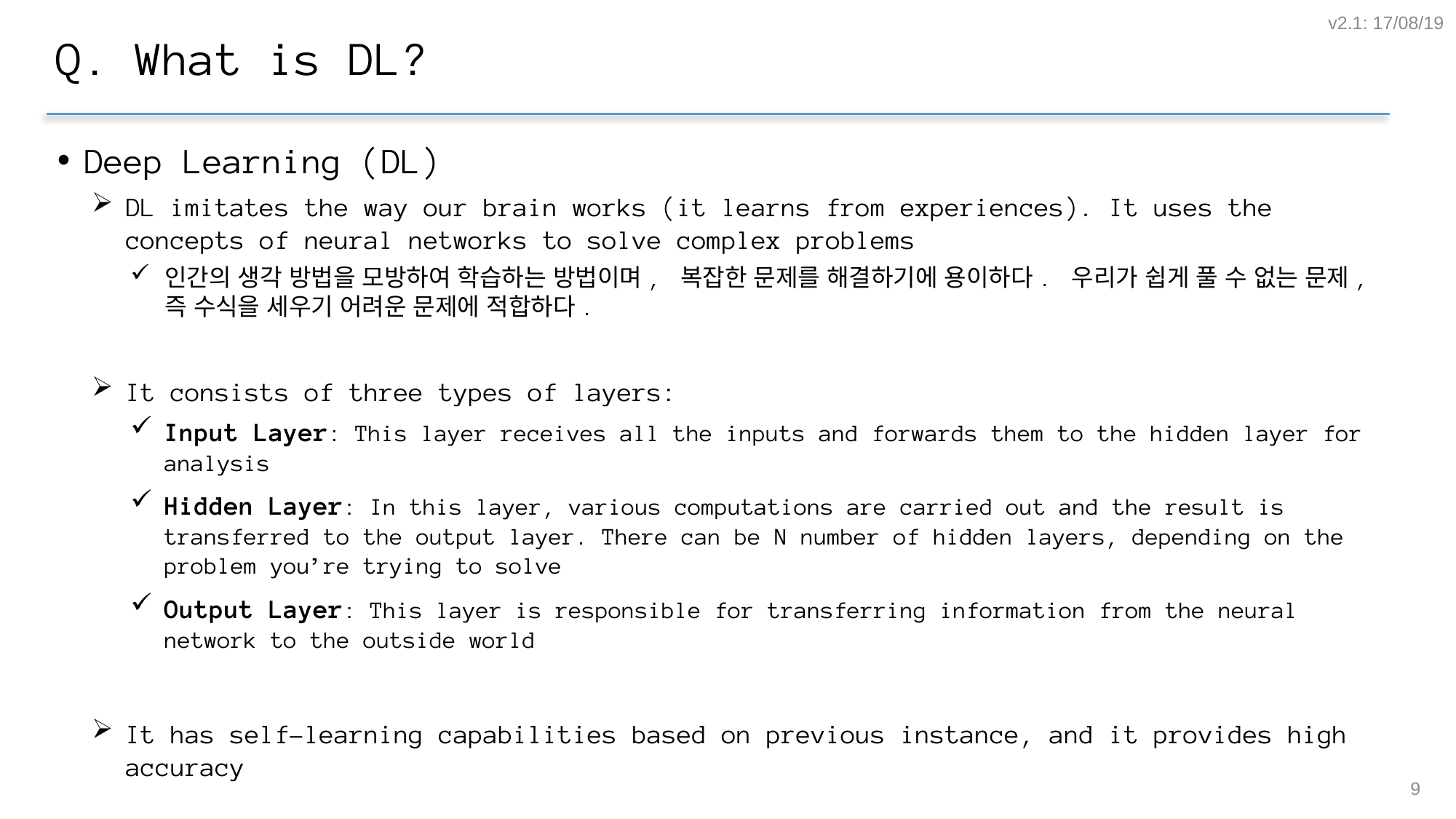

v2.1: 17/08/19
# Q. What is DL?
Deep Learning (DL)
DL imitates the way our brain works (it learns from experiences). It uses the concepts of neural networks to solve complex problems
인간의 생각 방법을 모방하여 학습하는 방법이며, 복잡한 문제를 해결하기에 용이하다. 우리가 쉽게 풀 수 없는 문제, 즉 수식을 세우기 어려운 문제에 적합하다.

It consists of three types of layers:
Input Layer: This layer receives all the inputs and forwards them to the hidden layer for analysis
Hidden Layer: In this layer, various computations are carried out and the result is transferred to the output layer. There can be N number of hidden layers, depending on the problem you’re trying to solve
Output Layer: This layer is responsible for transferring information from the neural network to the outside world

It has self-learning capabilities based on previous instance, and it provides high accuracy
9